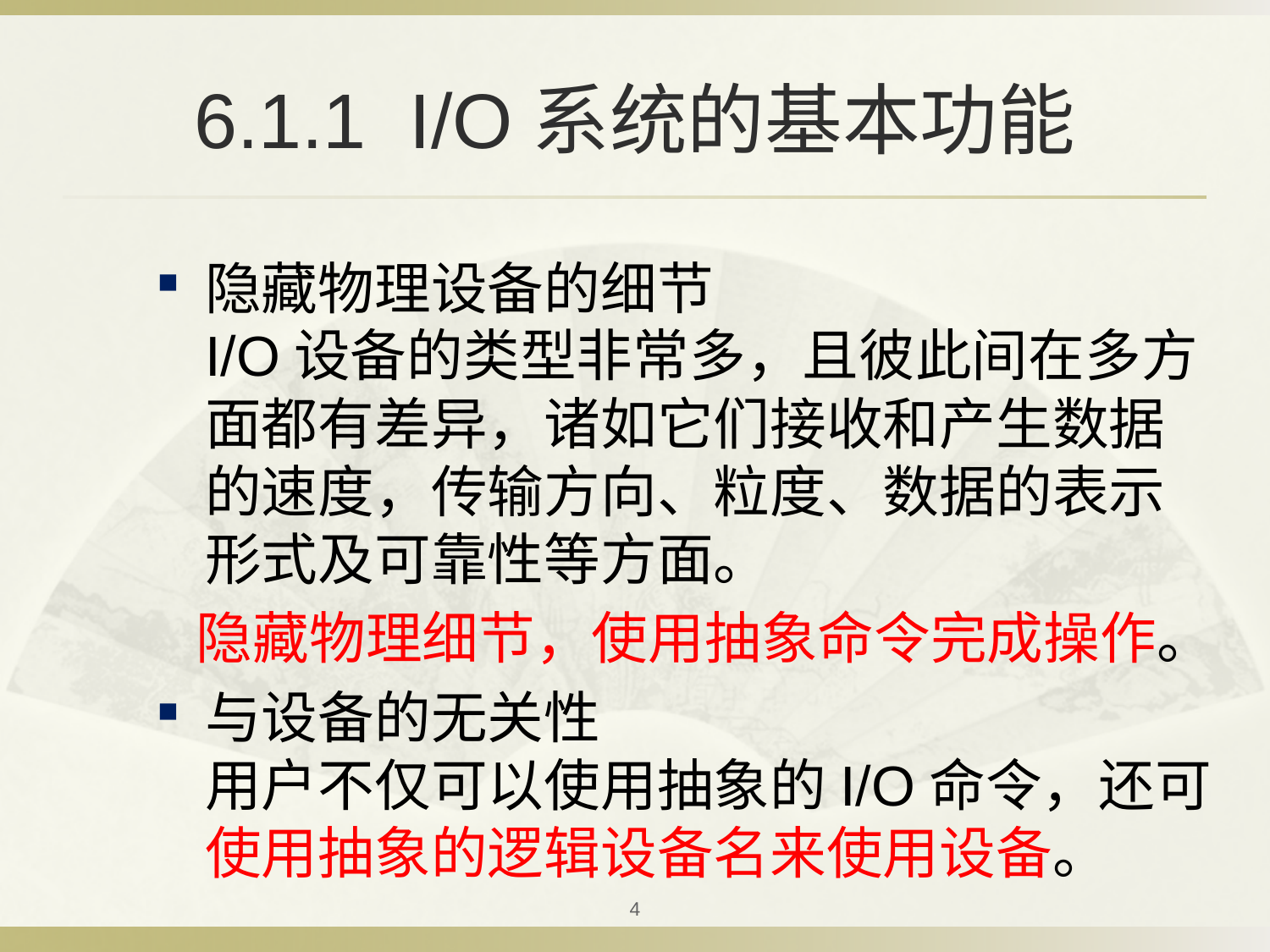

# 6.1.1  I/O系统的基本功能
隐藏物理设备的细节
I/O设备的类型非常多，且彼此间在多方面都有差异，诸如它们接收和产生数据的速度，传输方向、粒度、数据的表示形式及可靠性等方面。
  隐藏物理细节，使用抽象命令完成操作。
与设备的无关性
用户不仅可以使用抽象的I/O命令，还可使用抽象的逻辑设备名来使用设备。
4